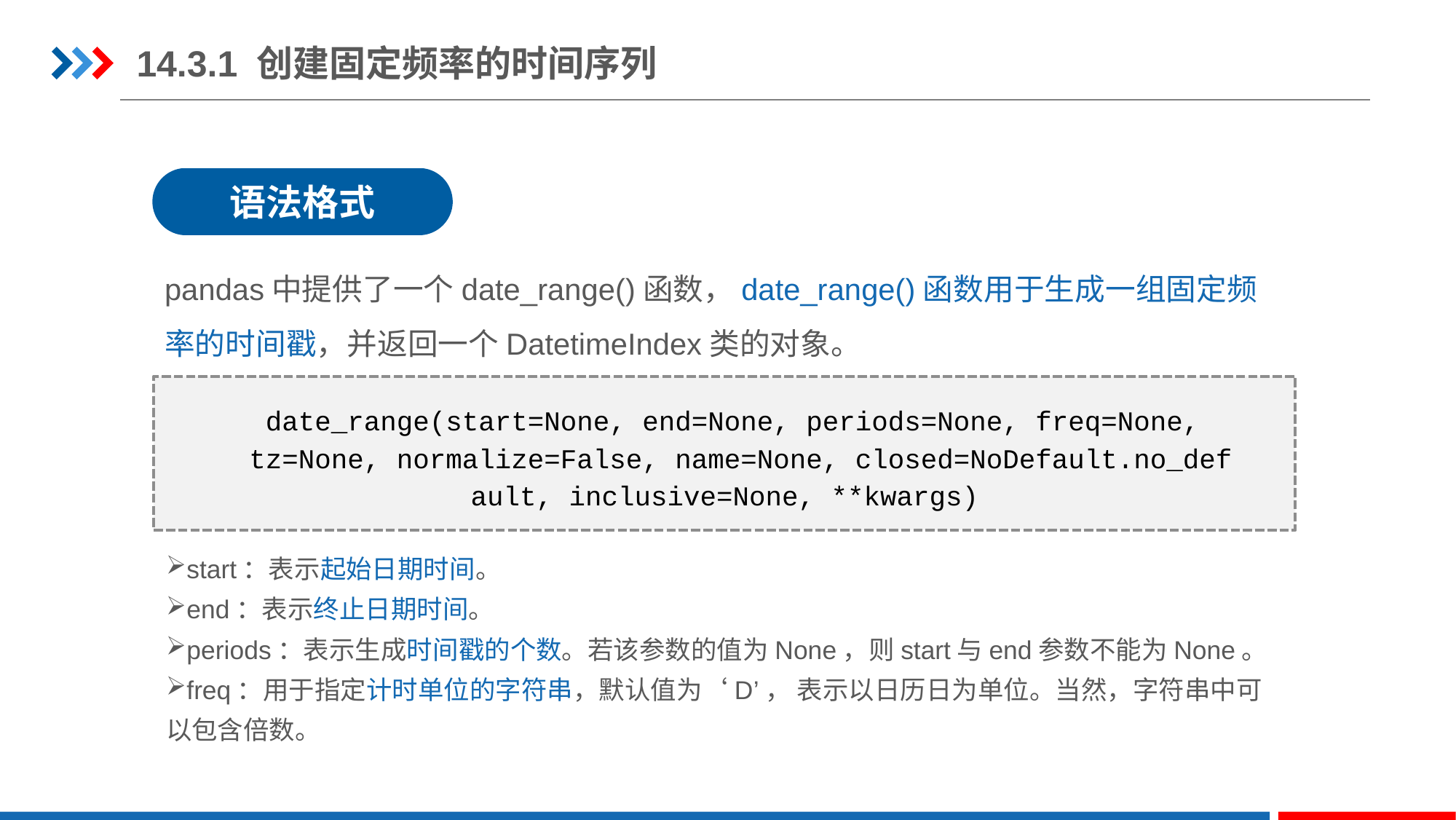

14.3.1 创建固定频率的时间序列
语法格式
pandas中提供了一个date_range()函数，date_range()函数用于生成一组固定频率的时间戳，并返回一个DatetimeIndex类的对象。

date_range(start=None, end=None, periods=None, freq=None,
tz=None, normalize=False, name=None, closed=NoDefault.no_default, inclusive=None, **kwargs)
start：表示起始日期时间。
end：表示终止日期时间。
periods：表示生成时间戳的个数。若该参数的值为None，则start与end参数不能为None。
freq：用于指定计时单位的字符串，默认值为‘D’， 表示以日历日为单位。当然，字符串中可以包含倍数。